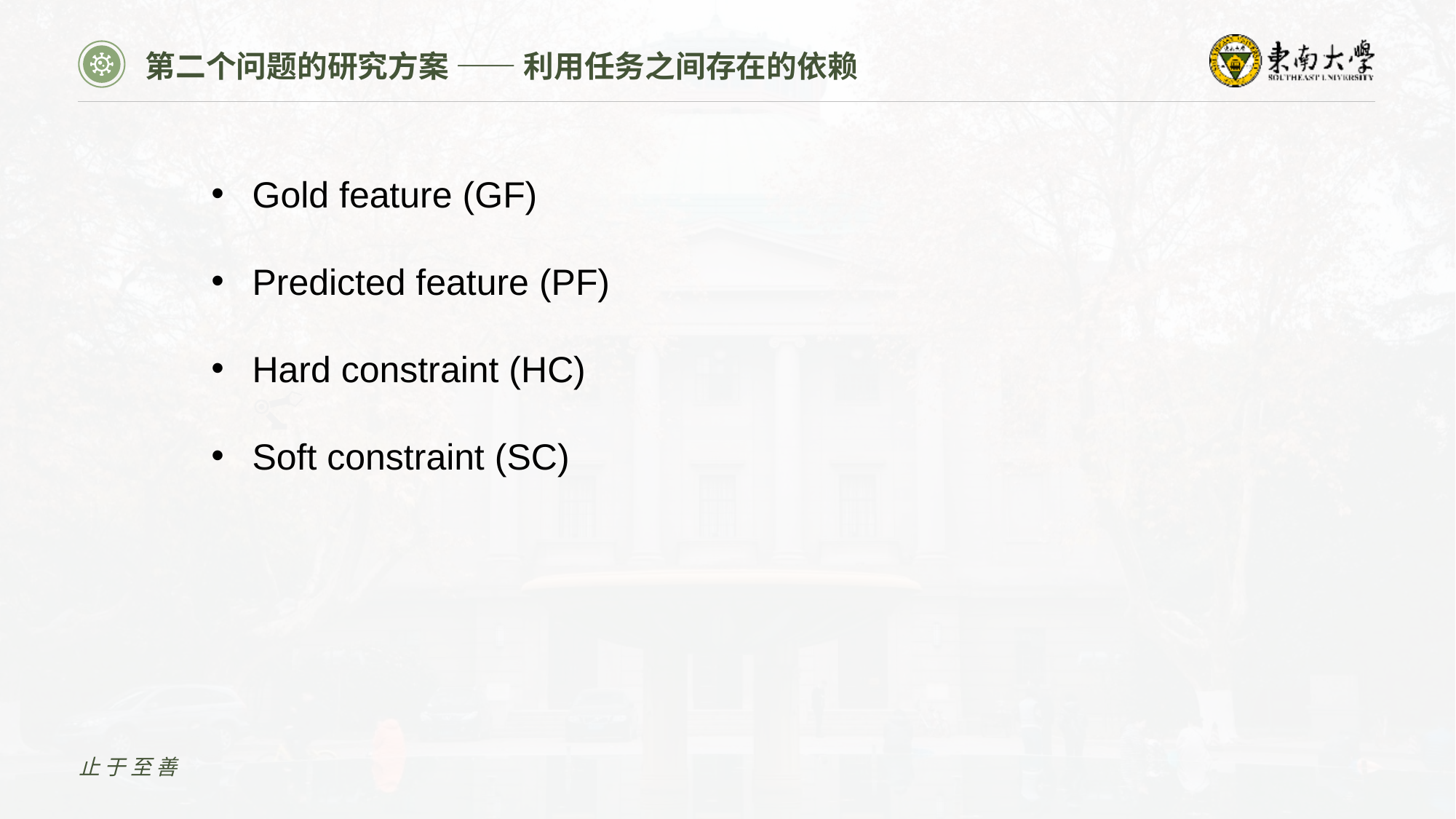

第二个问题的研究方案 —— 利用任务之间存在的依赖
Gold feature (GF)

Predicted feature (PF)

Hard constraint (HC)

Soft constraint (SC)

止于至善
17